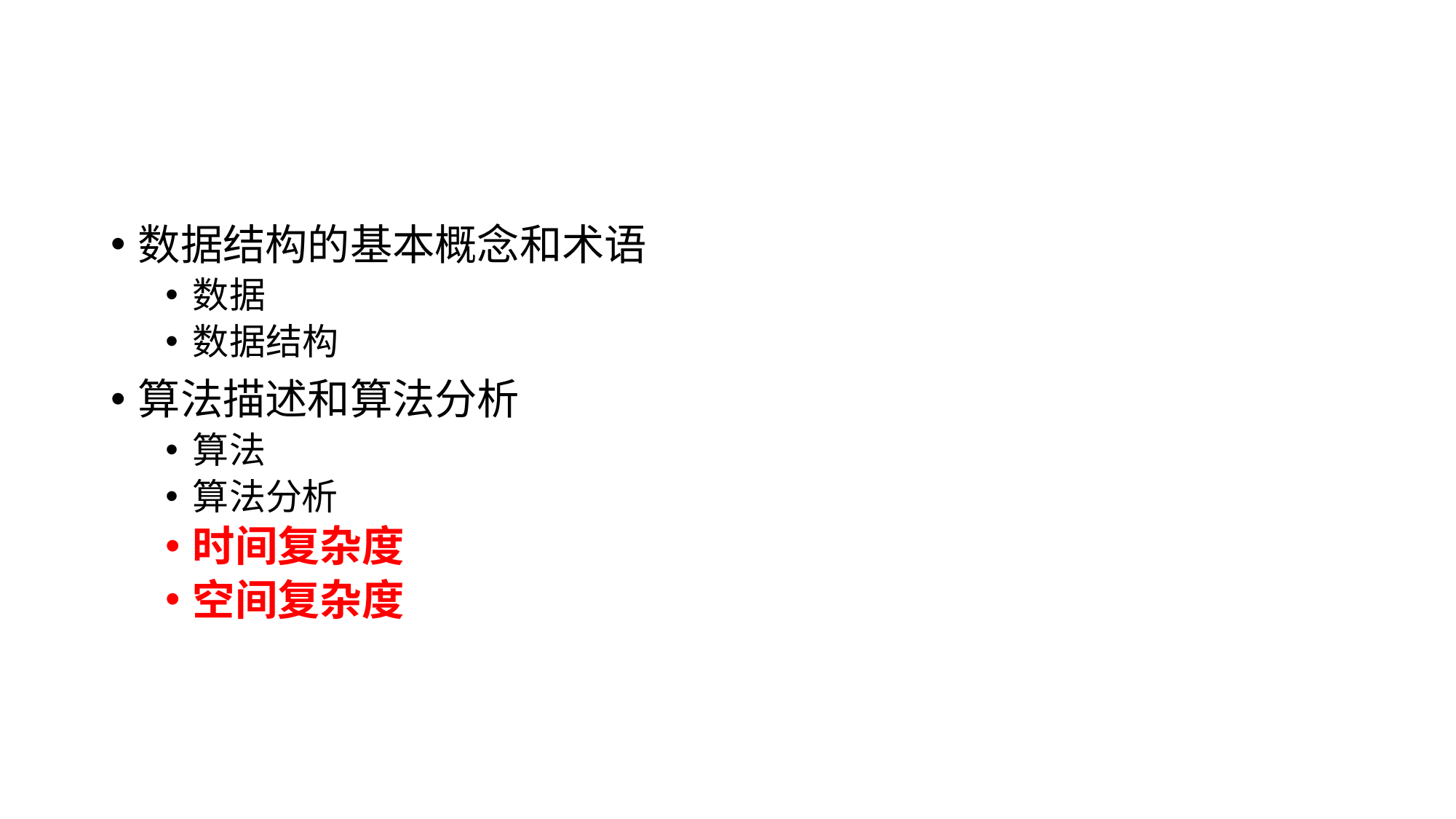

数据结构的基本概念和术语
数据
数据结构
算法描述和算法分析
算法
算法分析
时间复杂度
空间复杂度